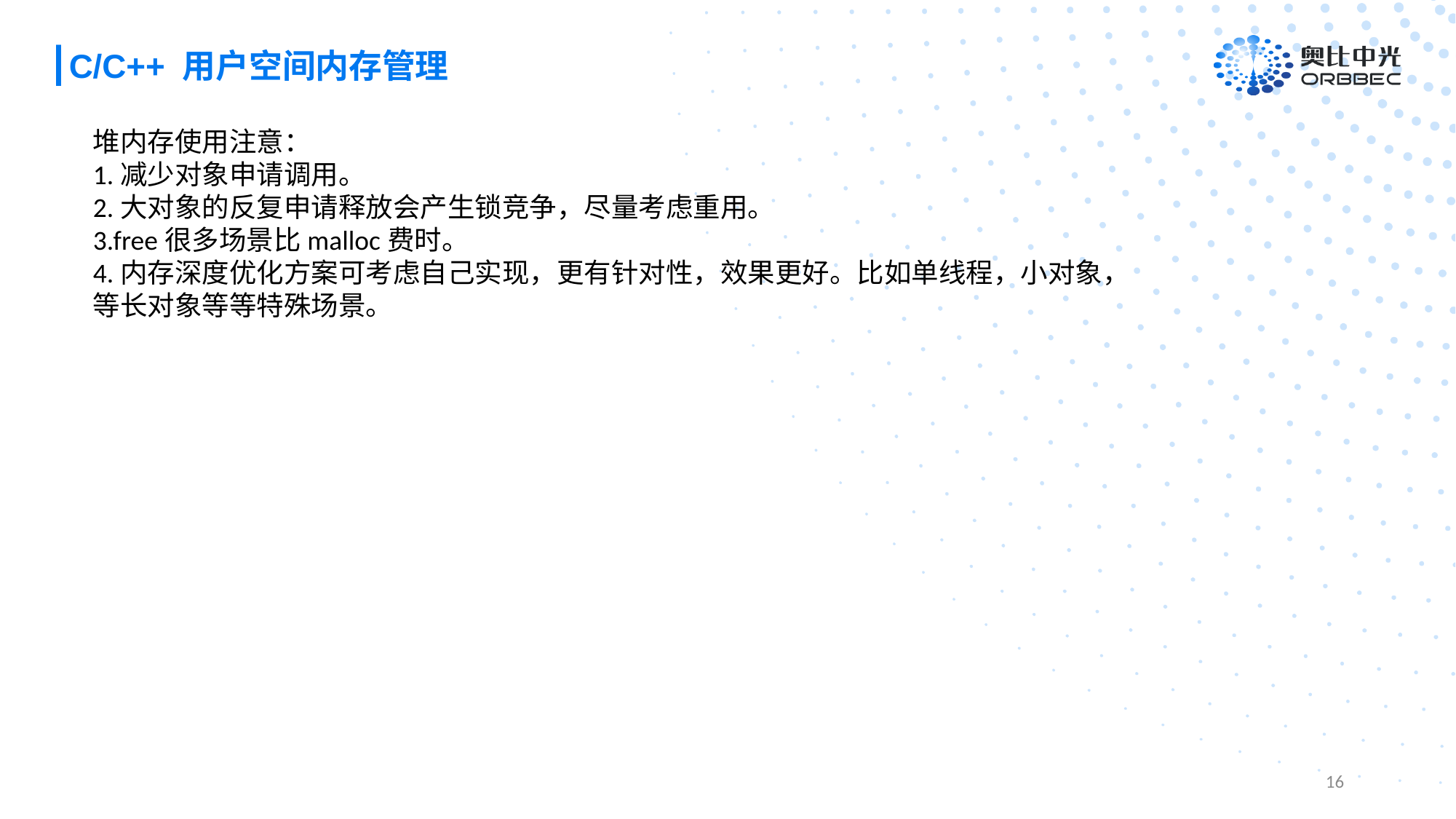

C/C++ 用户空间内存管理
堆内存使用注意：
1.减少对象申请调用。
2.大对象的反复申请释放会产生锁竞争，尽量考虑重用。
3.free很多场景比malloc费时。
4.内存深度优化方案可考虑自己实现，更有针对性，效果更好。比如单线程，小对象，等长对象等等特殊场景。
16